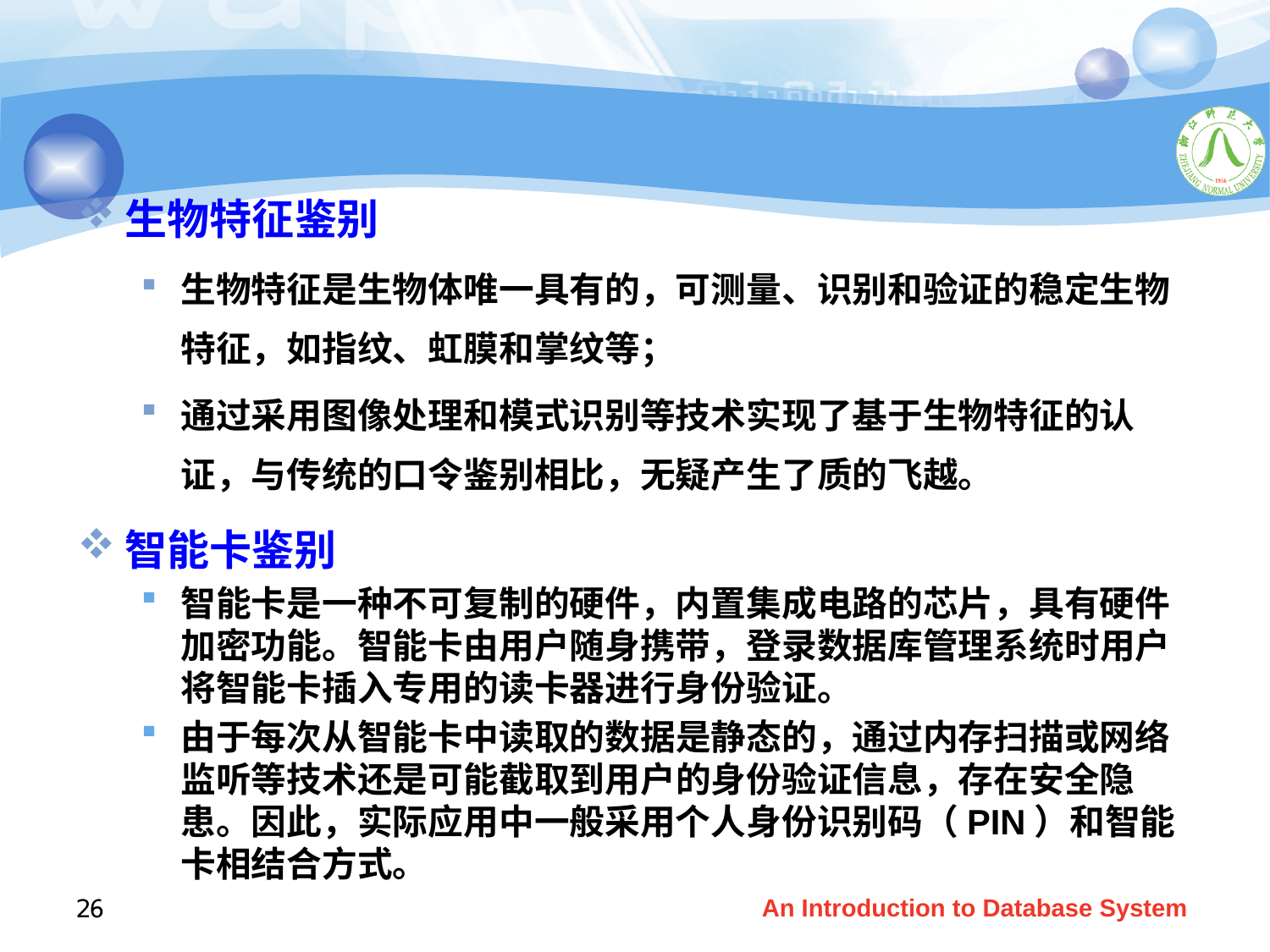

生物特征鉴别
生物特征是生物体唯一具有的，可测量、识别和验证的稳定生物特征，如指纹、虹膜和掌纹等；
通过采用图像处理和模式识别等技术实现了基于生物特征的认证，与传统的口令鉴别相比，无疑产生了质的飞越。
智能卡鉴别
智能卡是一种不可复制的硬件，内置集成电路的芯片，具有硬件加密功能。智能卡由用户随身携带，登录数据库管理系统时用户将智能卡插入专用的读卡器进行身份验证。
由于每次从智能卡中读取的数据是静态的，通过内存扫描或网络监听等技术还是可能截取到用户的身份验证信息，存在安全隐患。因此，实际应用中一般采用个人身份识别码（PIN）和智能卡相结合方式。
26
An Introduction to Database System